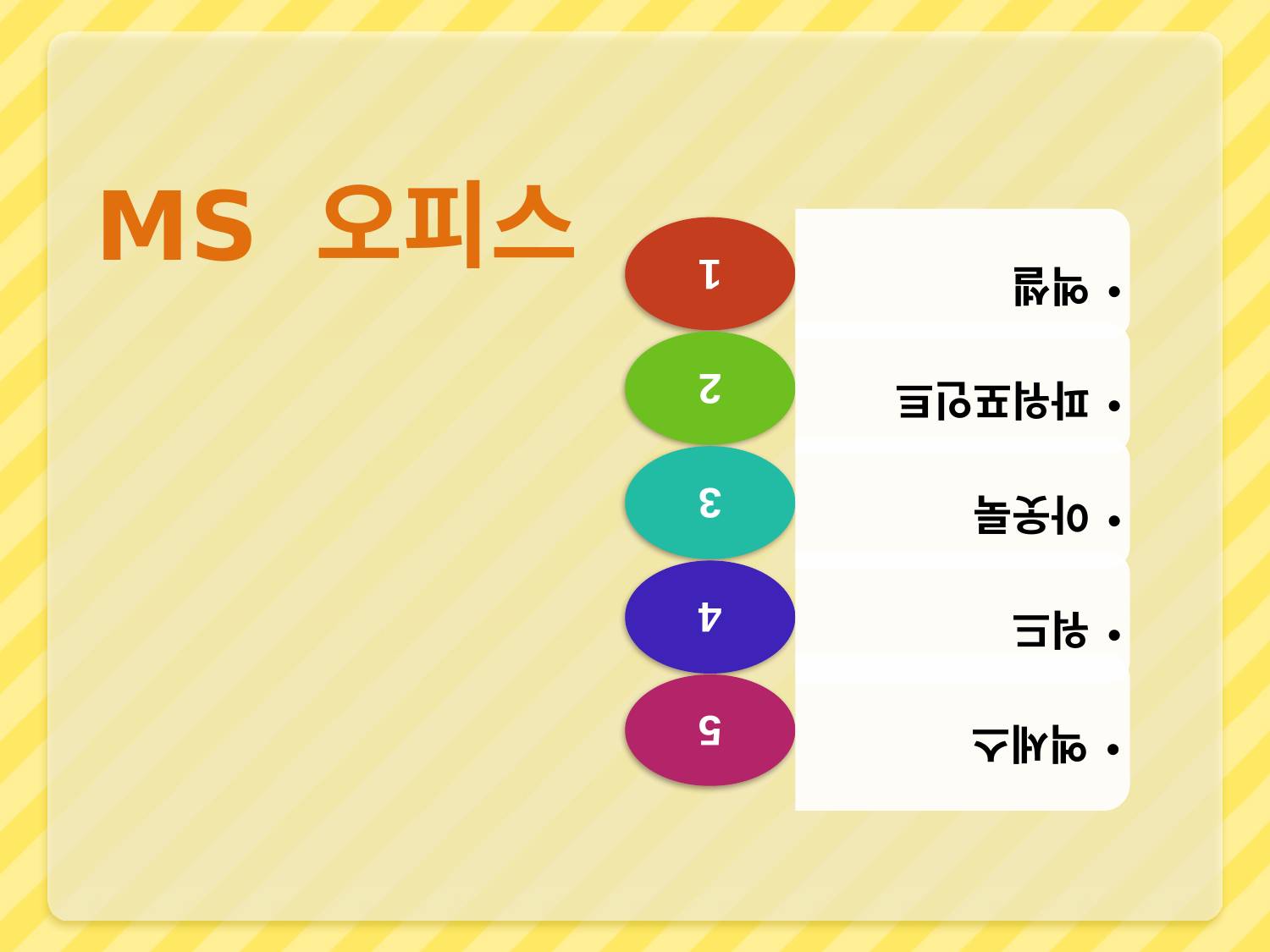

1
엑셀
2
파워포인트
3
아웃룩
4
워드
5
엑세스
MS 오피스